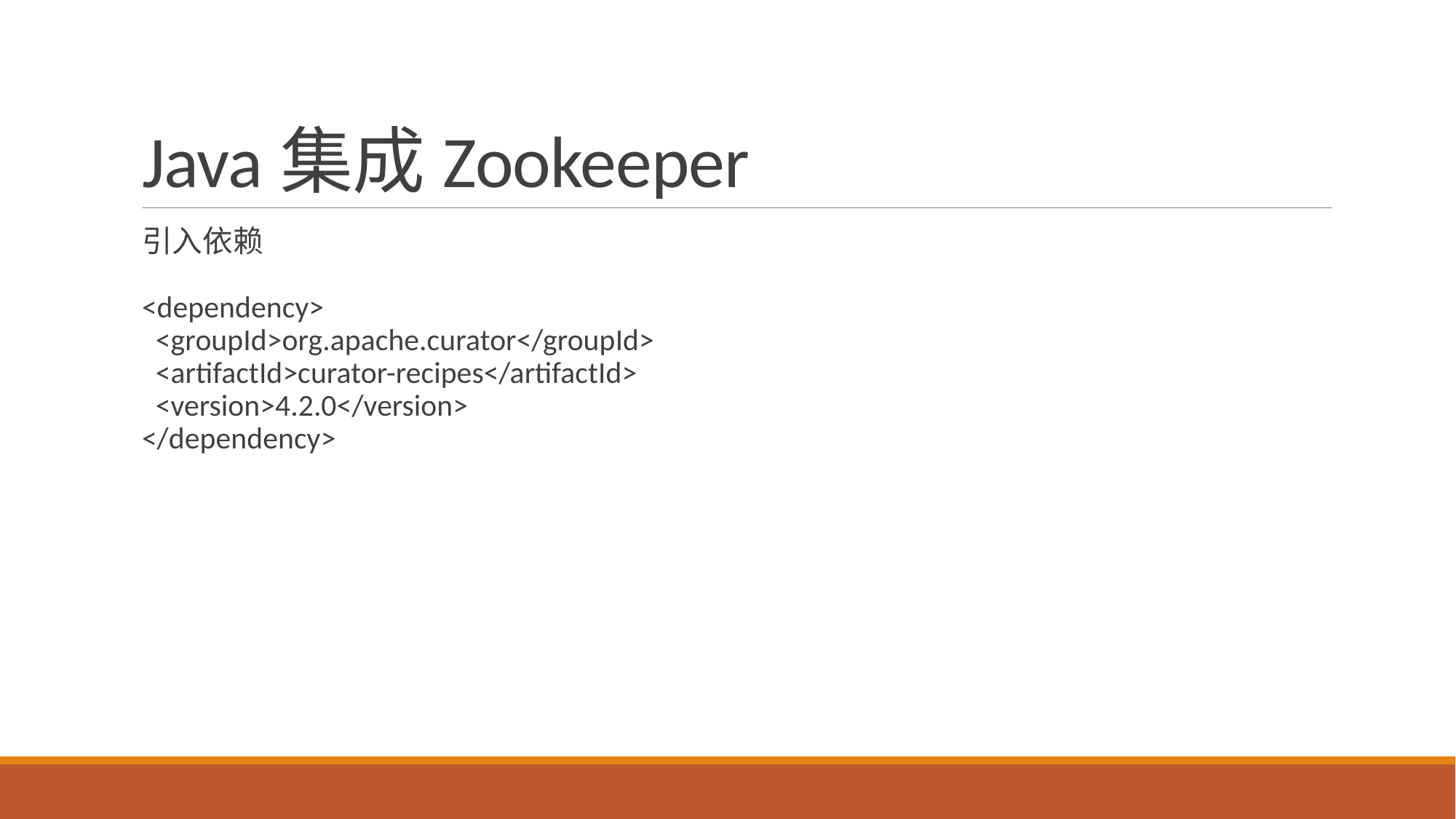

# Java集成Zookeeper
引入依赖
<dependency>
  <groupId>org.apache.curator</groupId>
  <artifactId>curator-recipes</artifactId>
  <version>4.2.0</version>
</dependency>